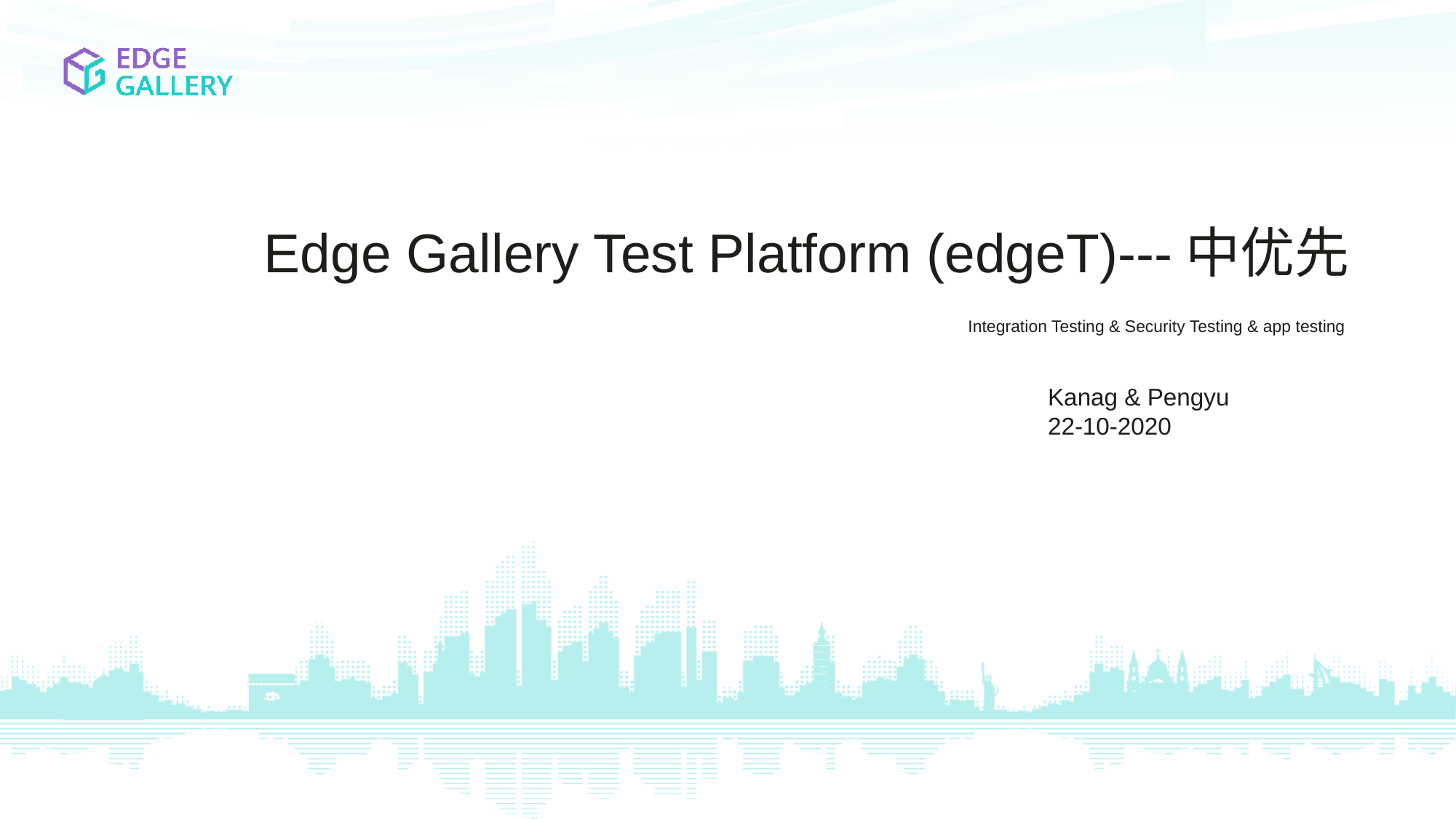

Edge Gallery Test Platform (edgeT)---中优先
Integration Testing & Security Testing & app testing
Kanag & Pengyu
22-10-2020